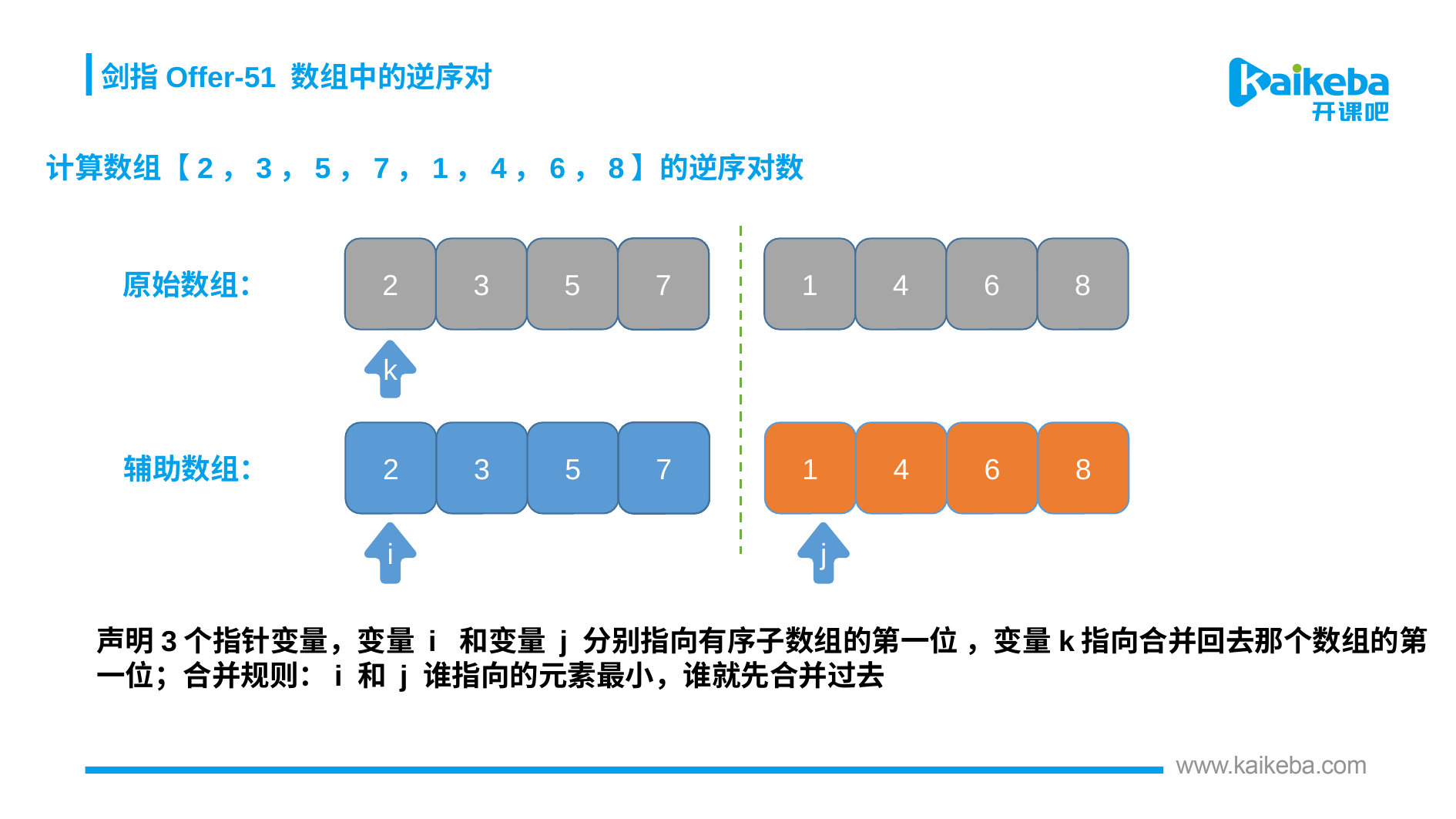

剑指Offer-51 数组中的逆序对
计算数组【2，3，5，7，1，4，6，8】的逆序对数
2
3
5

7
1
4
6
8
原始数组：
k
2
3
5

7
1
4
6
8
辅助数组：
i
j

声明3个指针变量，变量 i  和变量 j 分别指向有序子数组的第一位 ，变量k指向合并回去那个数组的第
一位；合并规则：i 和 j 谁指向的元素最小，谁就先合并过去